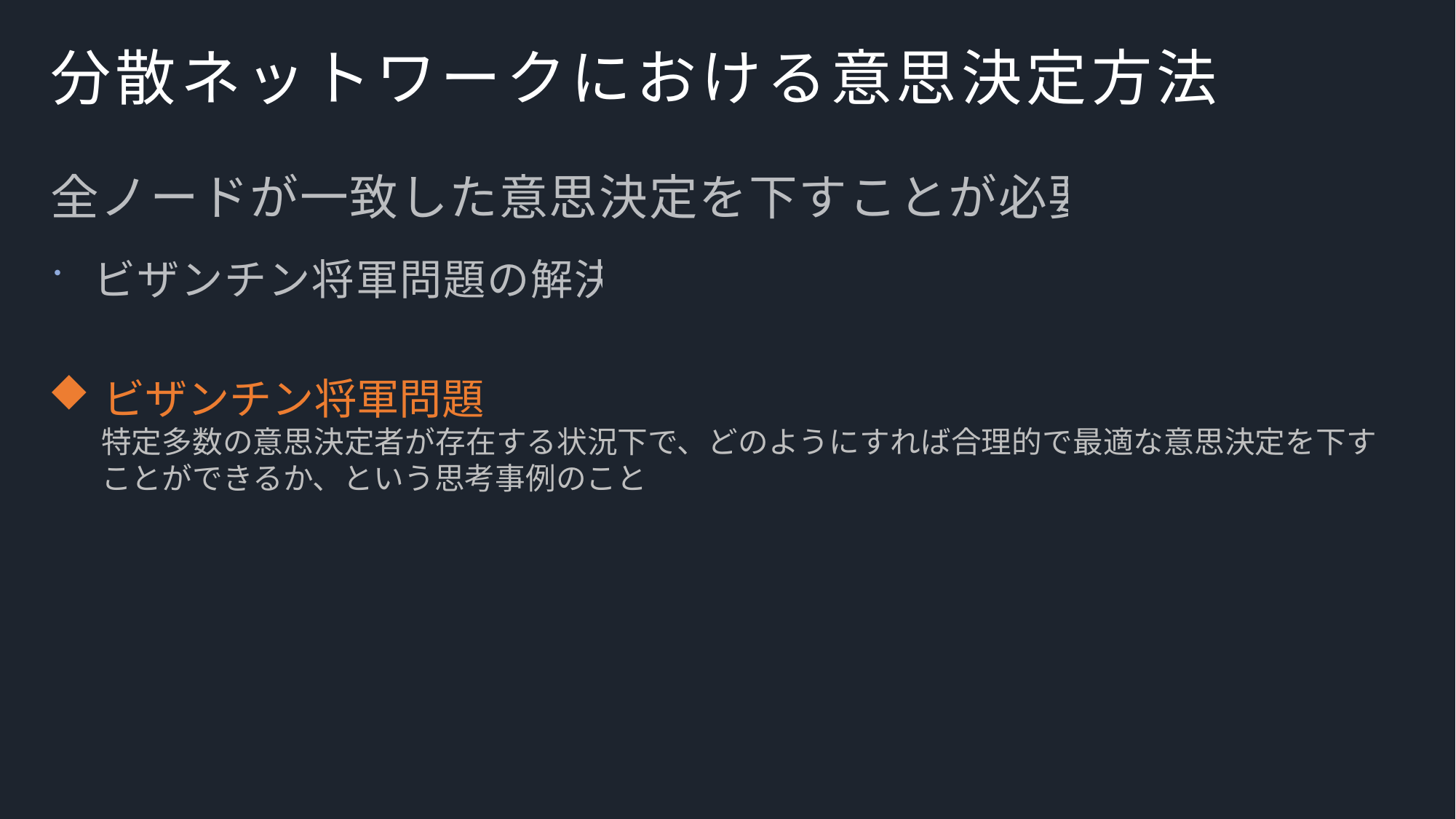

# 分散ネットワークにおける意思決定方法
全ノードが一致した意思決定を下すことが必要
ビザンチン将軍問題の解決

ビザンチン将軍問題
特定多数の意思決定者が存在する状況下で、どのようにすれば合理的で最適な意思決定を下すことができるか、という思考事例のこと